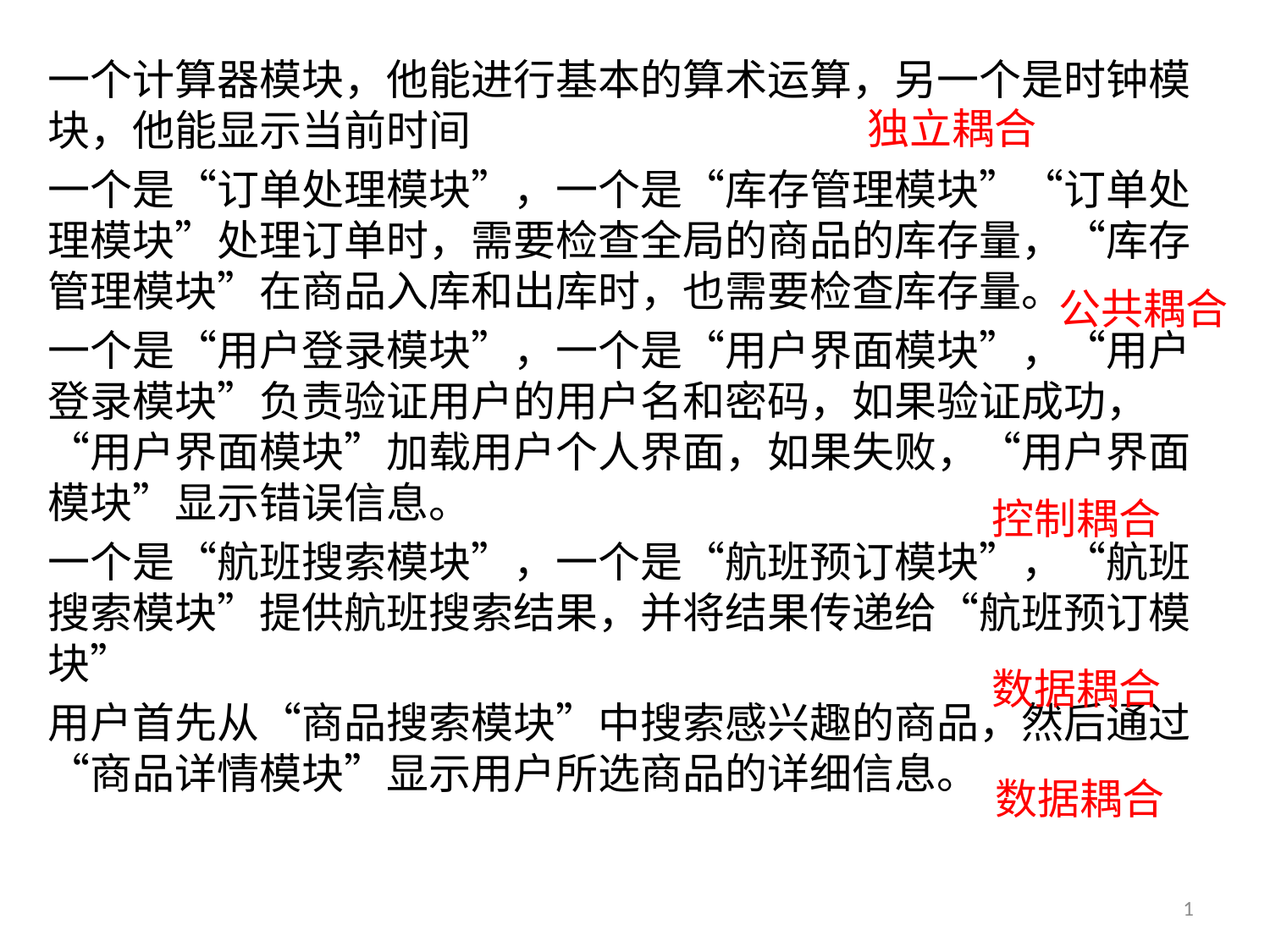

一个计算器模块，他能进行基本的算术运算，另一个是时钟模块，他能显示当前时间
一个是“订单处理模块”，一个是“库存管理模块”“订单处理模块”处理订单时，需要检查全局的商品的库存量，“库存管理模块”在商品入库和出库时，也需要检查库存量。
一个是“用户登录模块”，一个是“用户界面模块”，“用户登录模块”负责验证用户的用户名和密码，如果验证成功，“用户界面模块”加载用户个人界面，如果失败，“用户界面模块”显示错误信息。
一个是“航班搜索模块”，一个是“航班预订模块”，“航班搜索模块”提供航班搜索结果，并将结果传递给“航班预订模块”
用户首先从“商品搜索模块”中搜索感兴趣的商品，然后通过“商品详情模块”显示用户所选商品的详细信息。
独立耦合
公共耦合
控制耦合
数据耦合
数据耦合
1